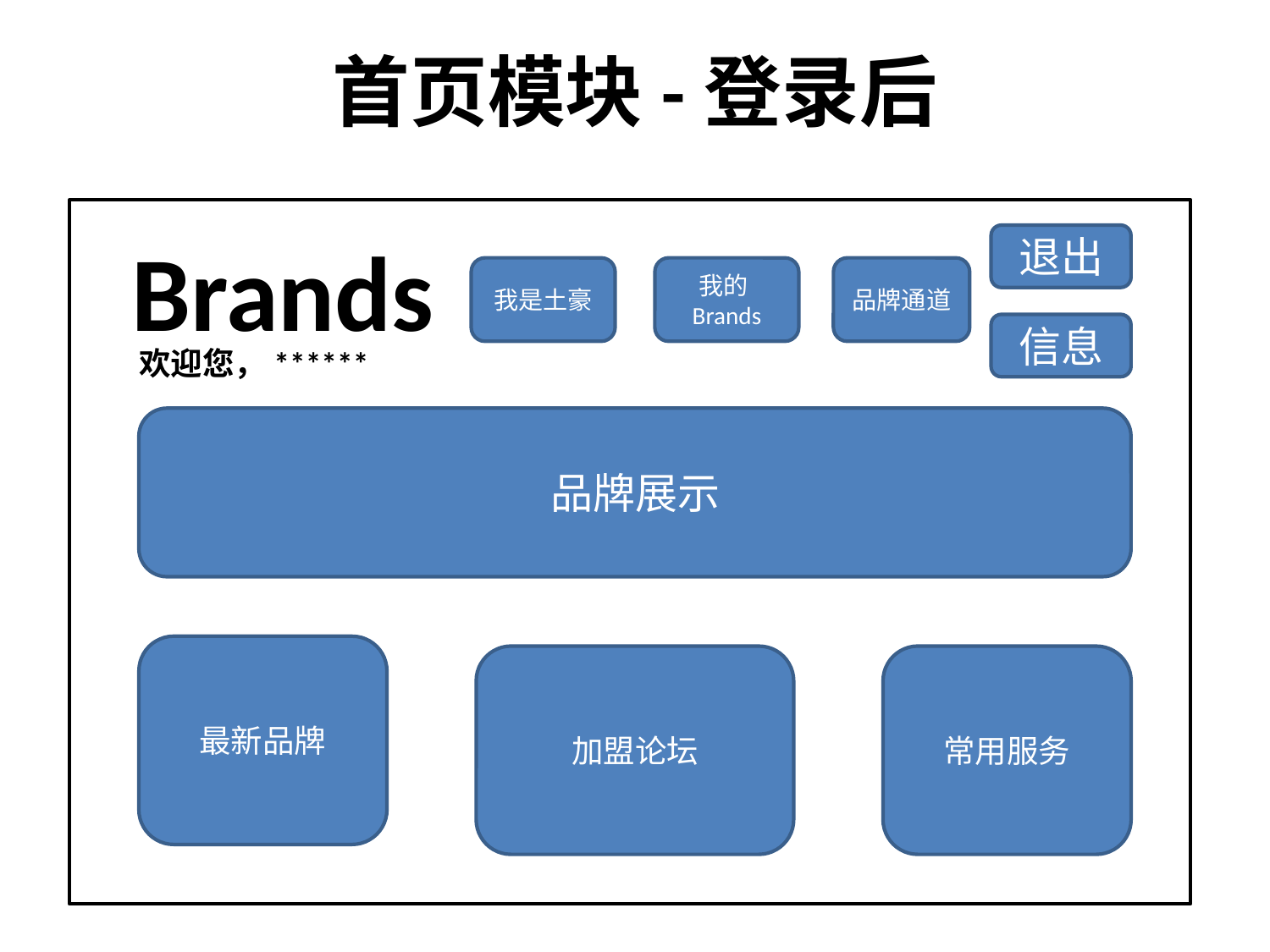

# 首页模块-登录后

Brands
退出
我是土豪
我的Brands
品牌通道
信息
欢迎您，******
品牌展示
最新品牌
加盟论坛
常用服务